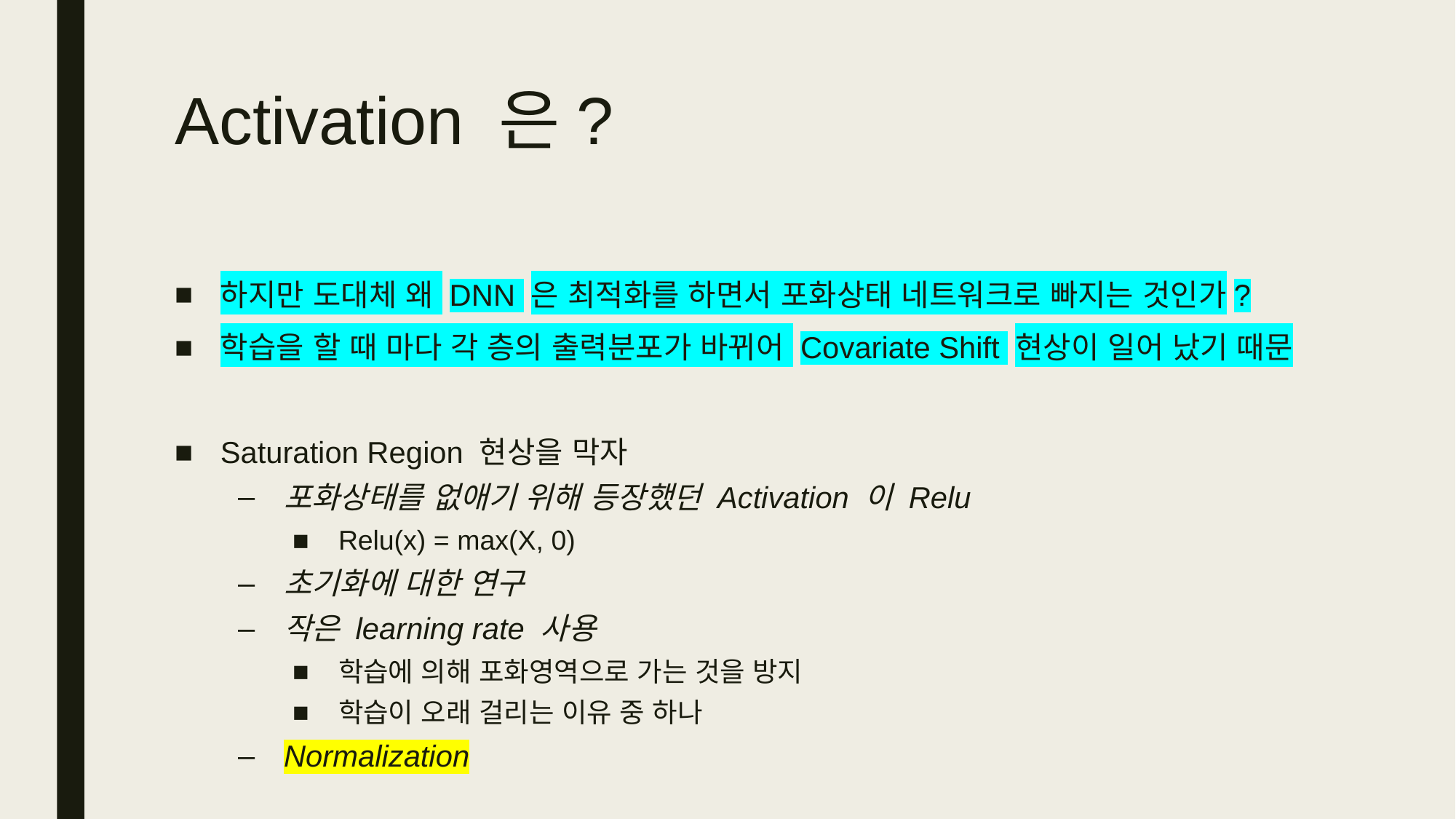

# Activation 은?
하지만 도대체 왜 DNN 은 최적화를 하면서 포화상태 네트워크로 빠지는 것인가?
학습을 할 때 마다 각 층의 출력분포가 바뀌어 Covariate Shift 현상이 일어 났기 때문

Saturation Region 현상을 막자
포화상태를 없애기 위해 등장했던 Activation 이 Relu
Relu(x) = max(X, 0)
초기화에 대한 연구
작은 learning rate 사용
학습에 의해 포화영역으로 가는 것을 방지
학습이 오래 걸리는 이유 중 하나
Normalization